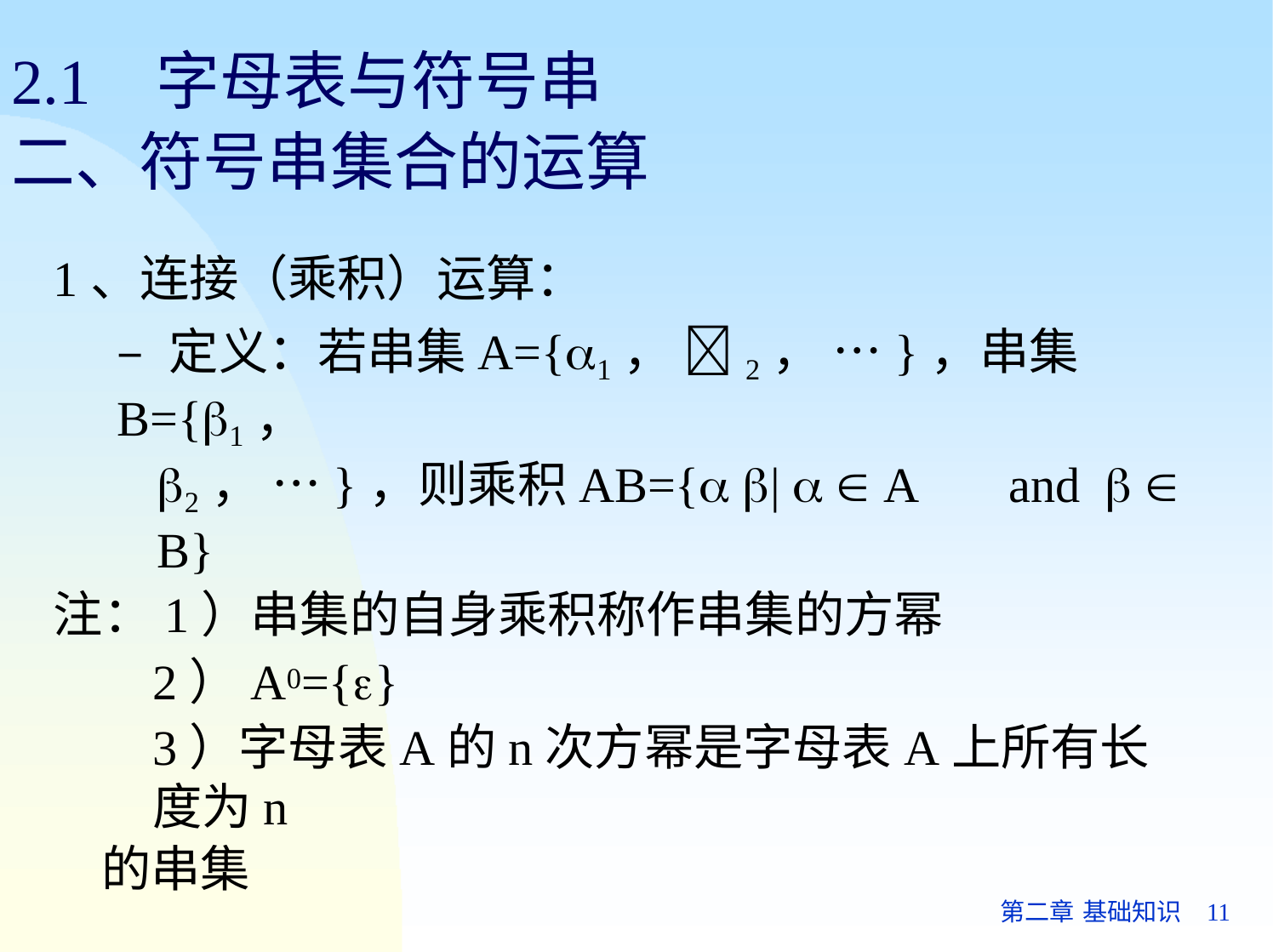

# 2.1	字母表与符号串 二、符号串集合的运算
1、连接（乘积）运算：
– 定义：若串集A={α1， α2， …}，串集B={β1，
β2， …}，则乘积AB={α β| α ∈ A	and	β ∈ B}
注：1）串集的自身乘积称作串集的方幂
2）A0={ε}
3）字母表A的n次方幂是字母表A上所有长度为n
的串集
第二章 基础知识	11